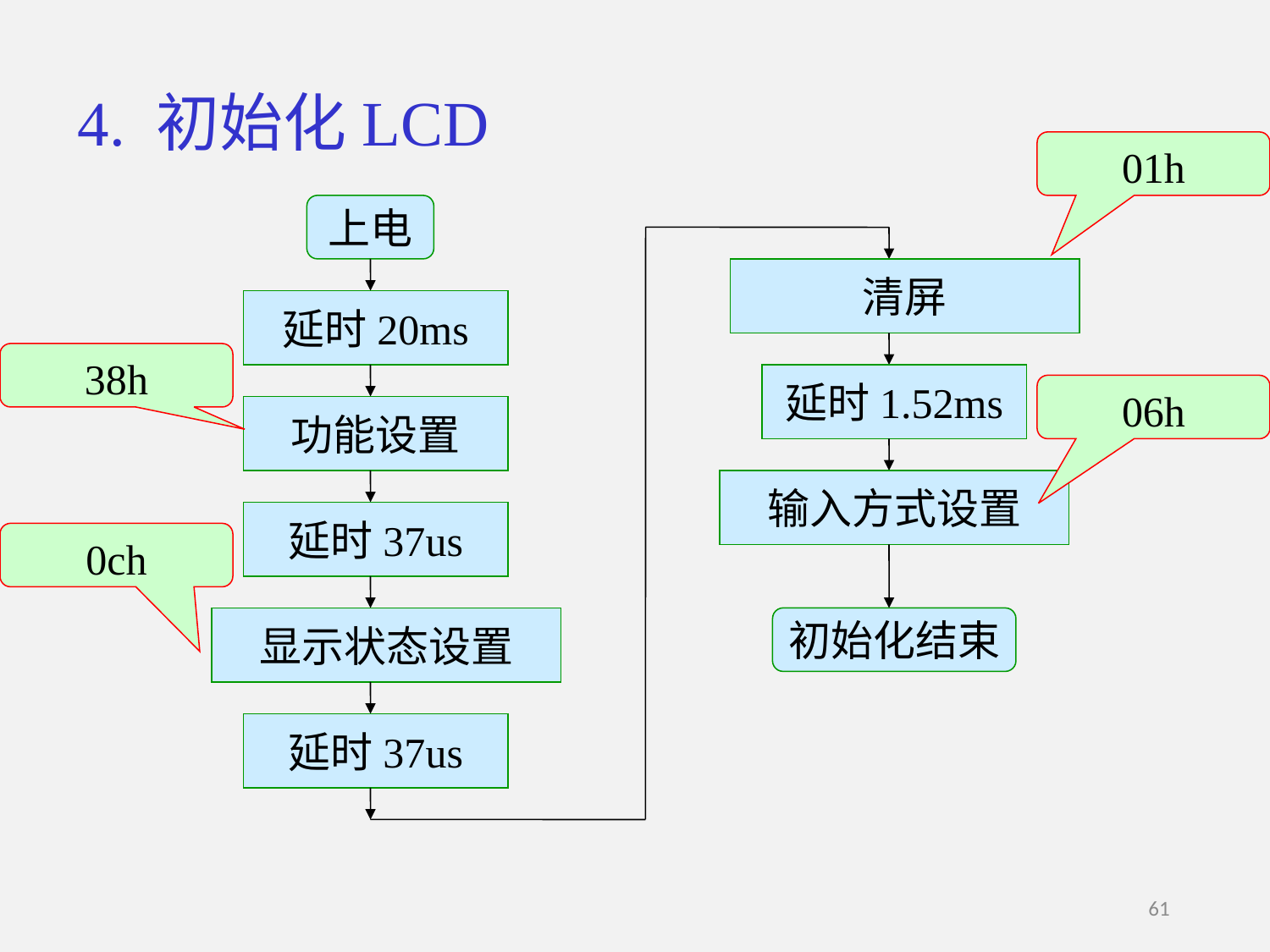

4. 初始化LCD
01h
上电

清屏
延时20ms

38h

延时1.52ms
06h
功能设置

输入方式设置
延时37us
0ch

显示状态设置
初始化结束

延时37us

61